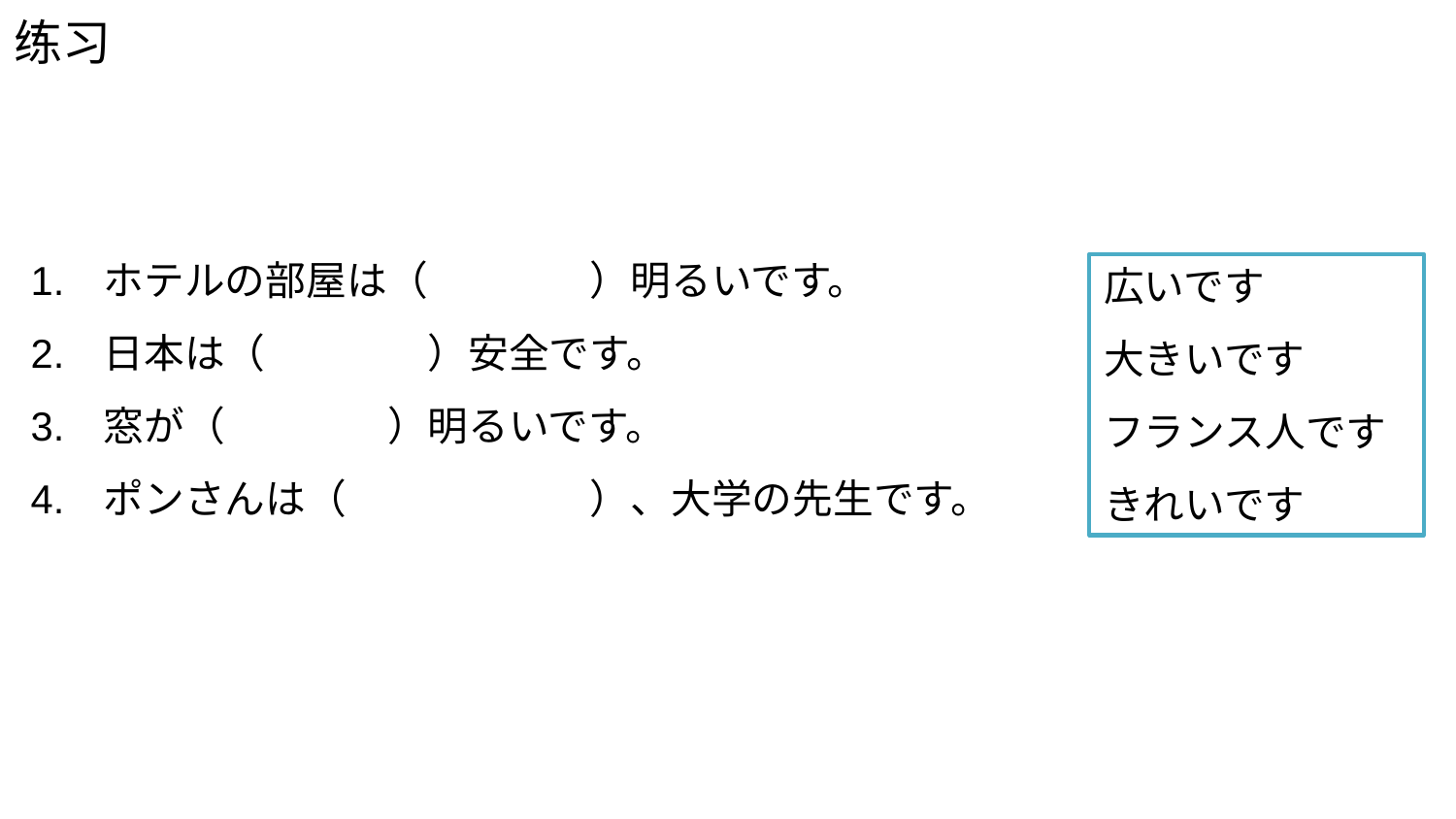

练习
ホテルの部屋は（　　　　）明るいです。
日本は（　　　　）安全です。
窓が（　　　　）明るいです。
ポンさんは（　　　　　　）、大学の先生です。
広いです
大きいです
フランス人です
きれいです